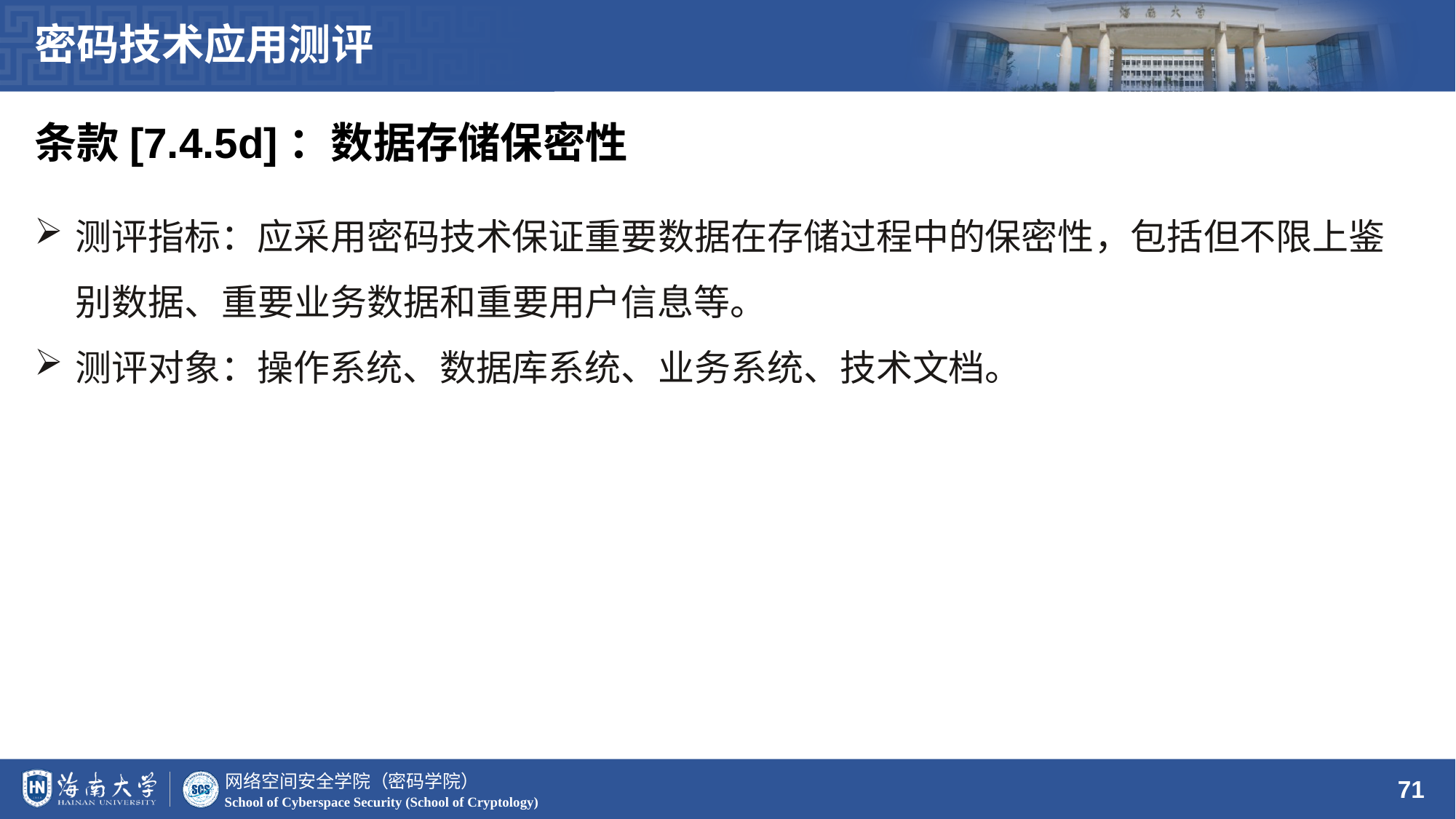

密码技术应用测评
条款[7.4.5d]：数据存储保密性
测评指标：应采用密码技术保证重要数据在存储过程中的保密性，包括但不限上鉴别数据、重要业务数据和重要用户信息等。
测评对象：操作系统、数据库系统、业务系统、技术文档。
71